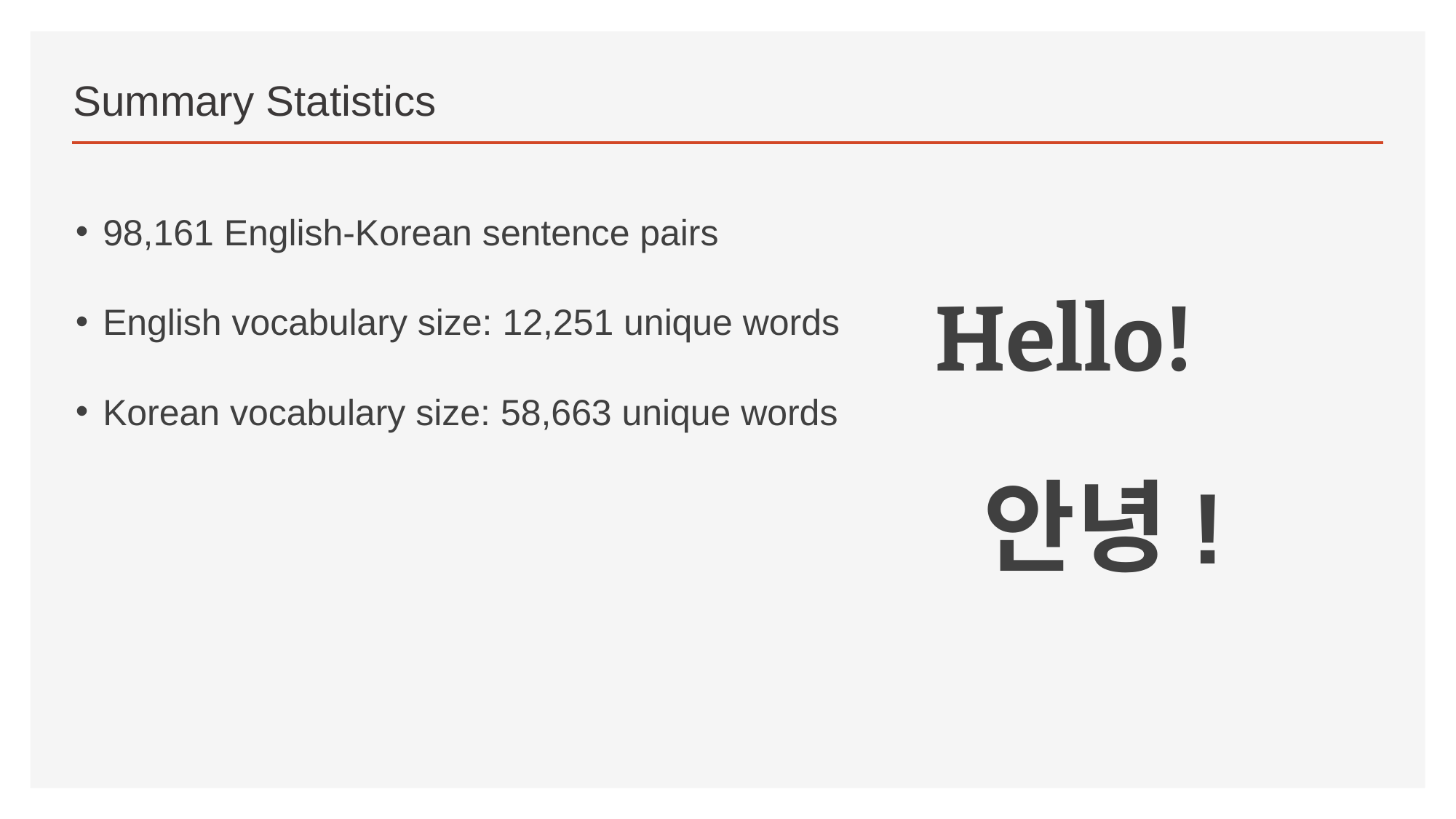

# Summary Statistics
98,161 English-Korean sentence pairs
English vocabulary size: 12,251 unique words
Korean vocabulary size: 58,663 unique words
Hello!
안녕!